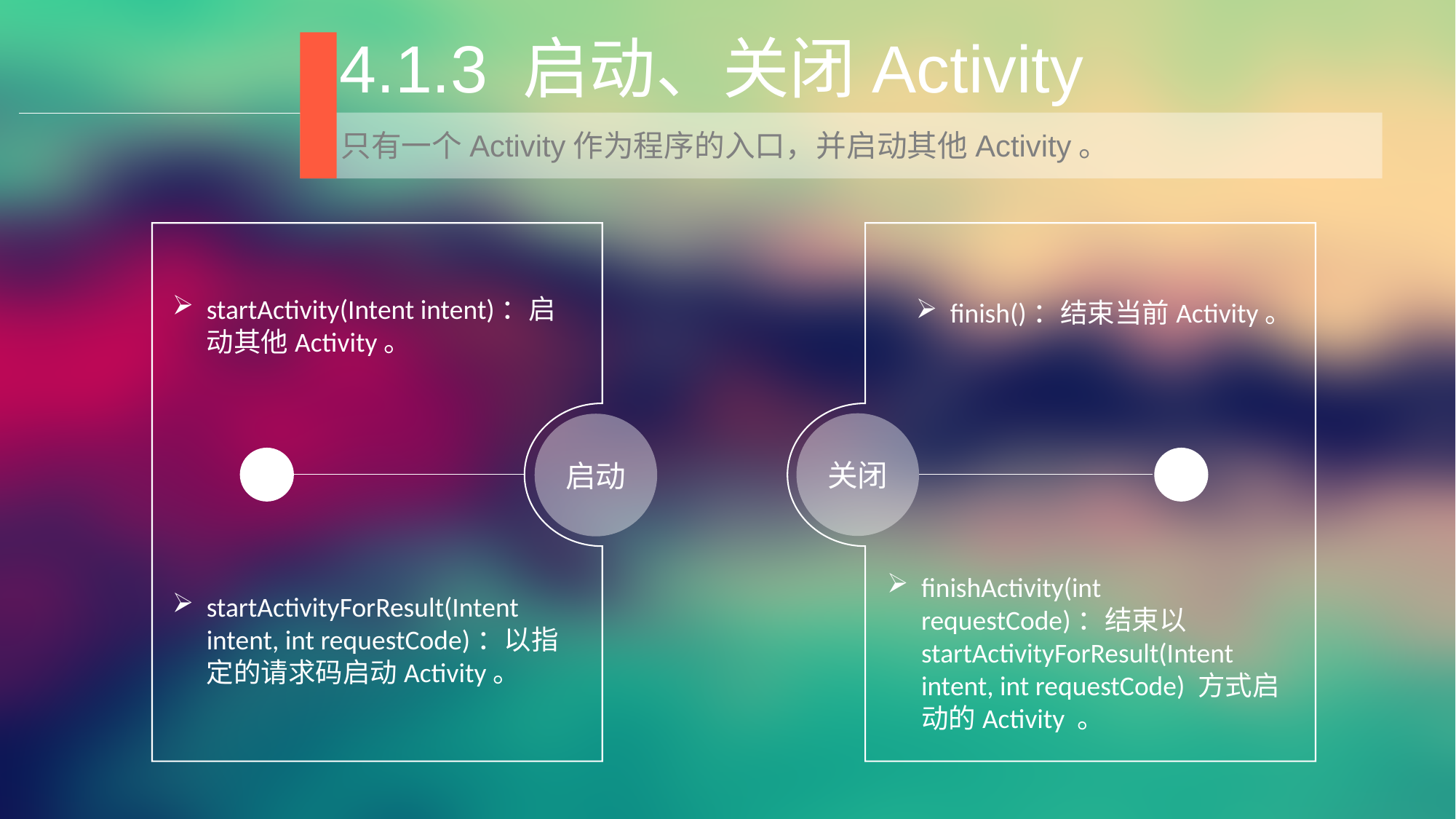

4.1.3 启动、关闭Activity

只有一个Activity作为程序的入口，并启动其他Activity。

startActivity(Intent intent)：启动其他Activity。

关闭

启动

finish()：结束当前Activity。
finishActivity(int requestCode)：结束以startActivityForResult(Intent intent, int requestCode) 方式启动的Activity 。
startActivityForResult(Intent intent, int requestCode)：以指定的请求码启动Activity。